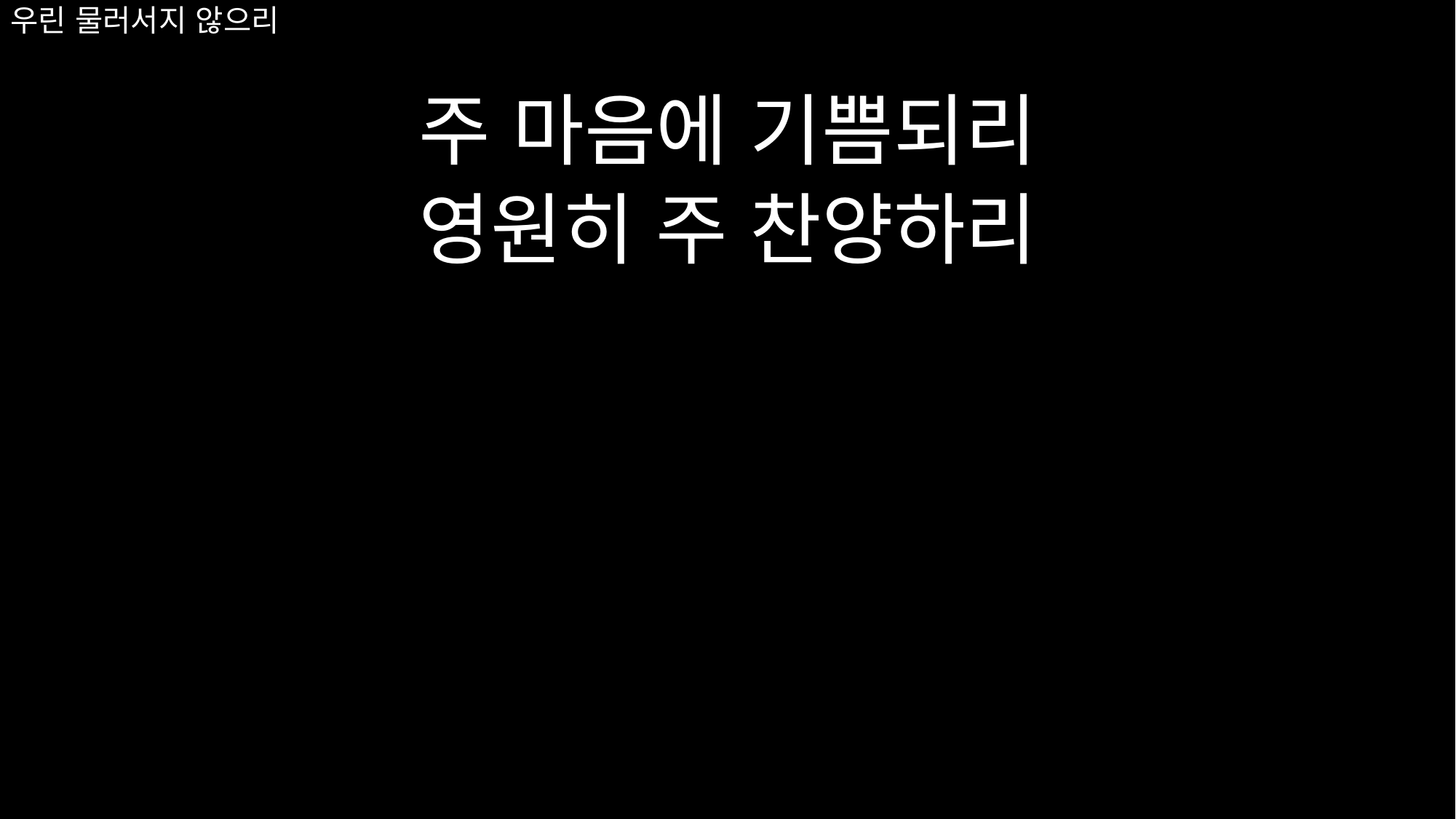

주 마음에 기쁨되리
영원히 주 찬양하리

# 우린 물러서지 않으리